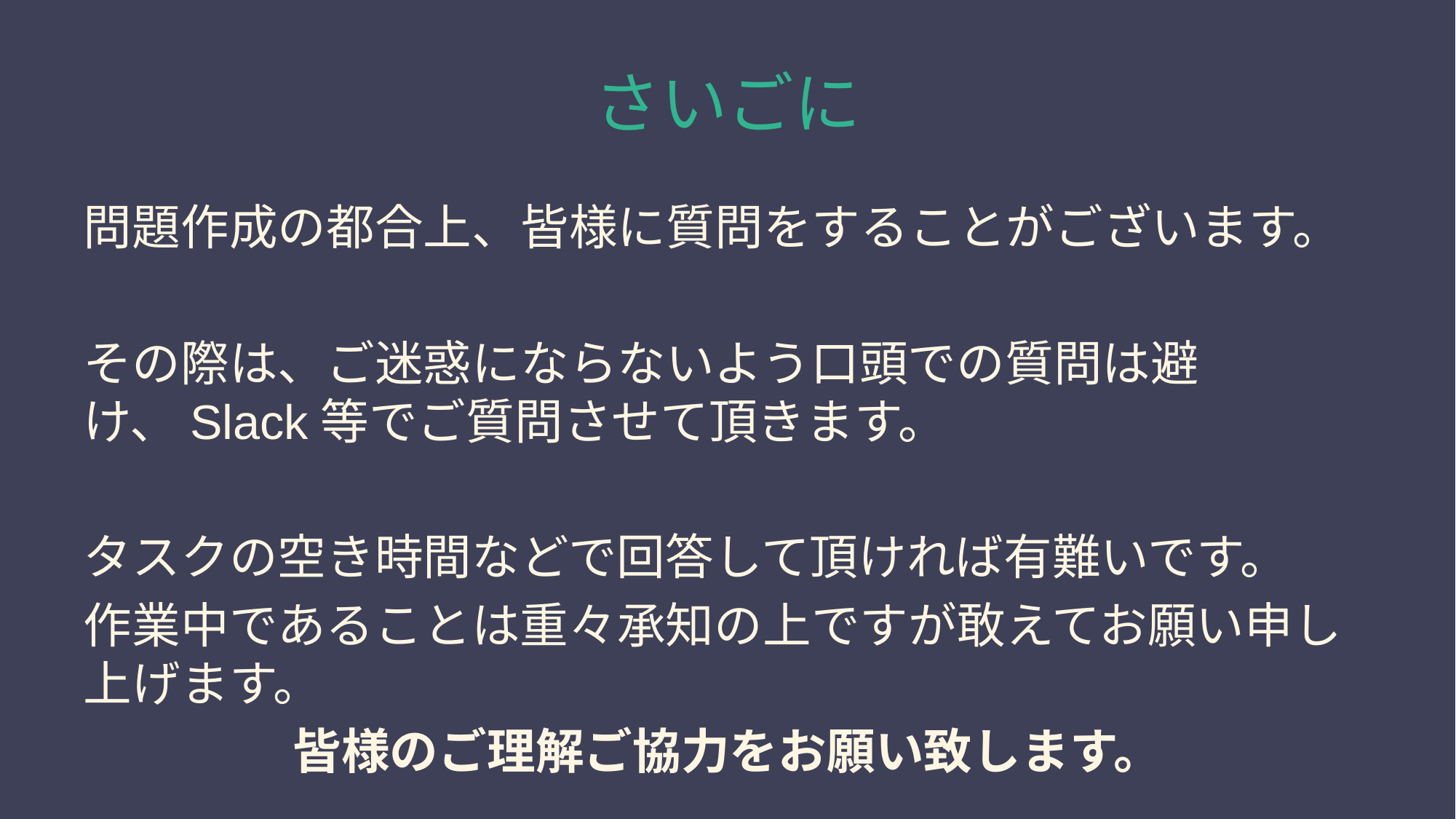

# さいごに
問題作成の都合上、皆様に質問をすることがございます。

その際は、ご迷惑にならないよう口頭での質問は避け、Slack等でご質問させて頂きます。

タスクの空き時間などで回答して頂ければ有難いです。
作業中であることは重々承知の上ですが敢えてお願い申し上げます。
皆様のご理解ご協力をお願い致します。